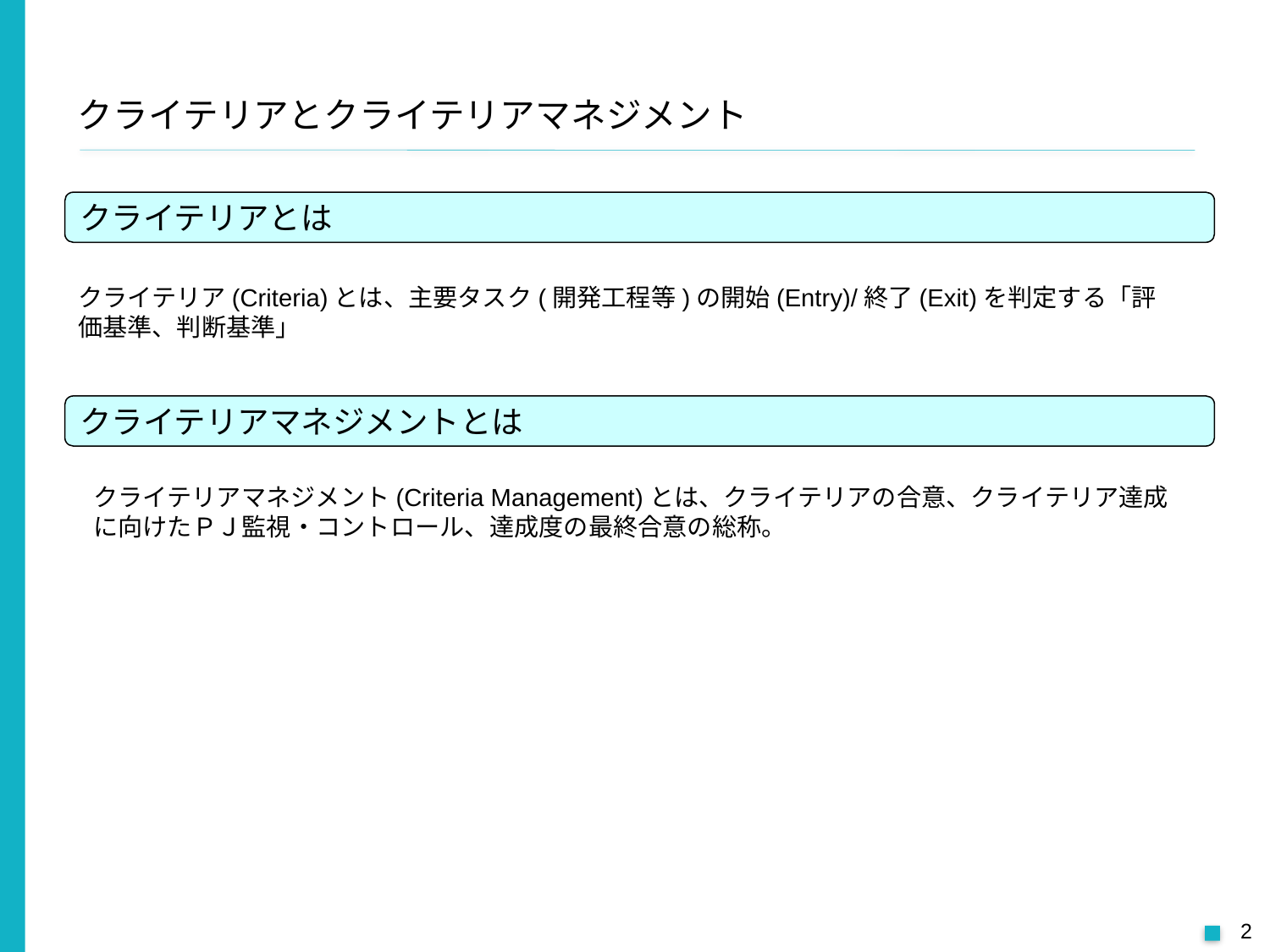

# クライテリアとクライテリアマネジメント
クライテリアとは
クライテリア(Criteria)とは、主要タスク(開発工程等)の開始(Entry)/終了(Exit)を判定する「評価基準、判断基準」
クライテリアマネジメントとは
クライテリアマネジメント(Criteria Management)とは、クライテリアの合意、クライテリア達成に向けたＰＪ監視・コントロール、達成度の最終合意の総称。
2